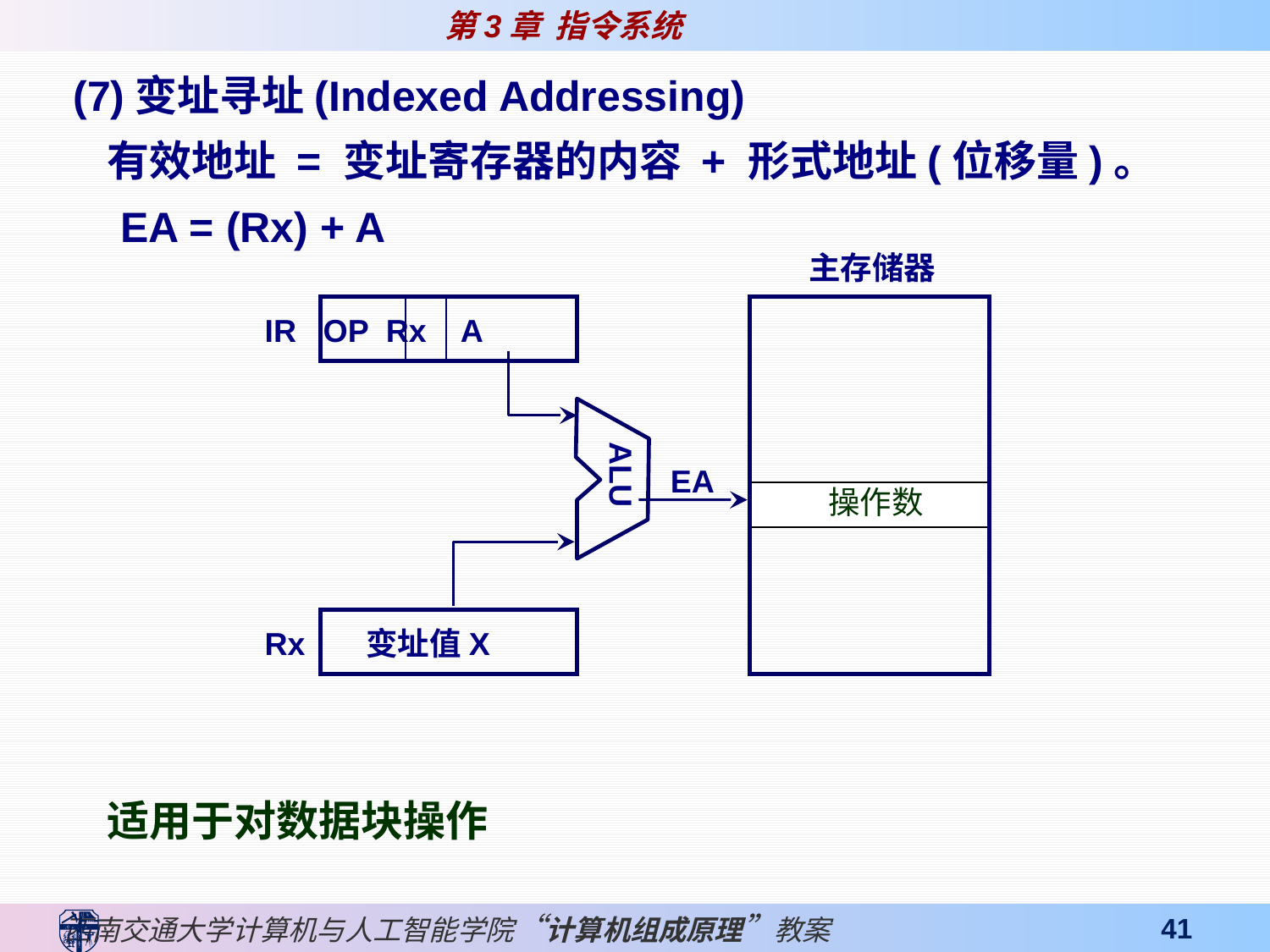

(7)变址寻址(Indexed Addressing)
     有效地址 = 变址寄存器的内容 + 形式地址(位移量)。
      EA = (Rx) + A

     适用于对数据块操作
主存储器

IR   OP  Rx    A

ALU
EA
 操作数

Rx      变址值X